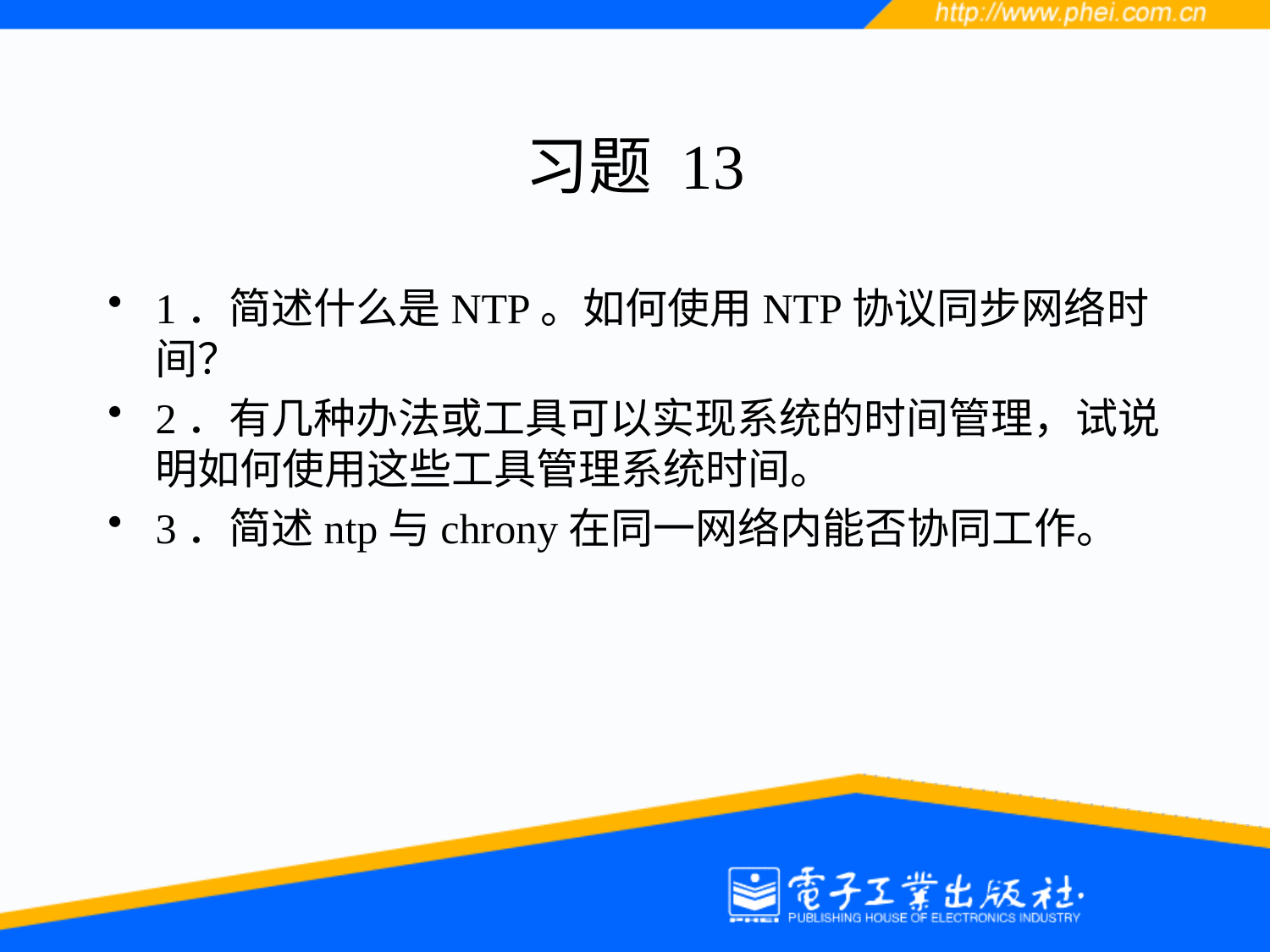

# 习题 13
1．简述什么是NTP。如何使用NTP协议同步网络时间？
2．有几种办法或工具可以实现系统的时间管理，试说明如何使用这些工具管理系统时间。
3．简述ntp与chrony在同一网络内能否协同工作。